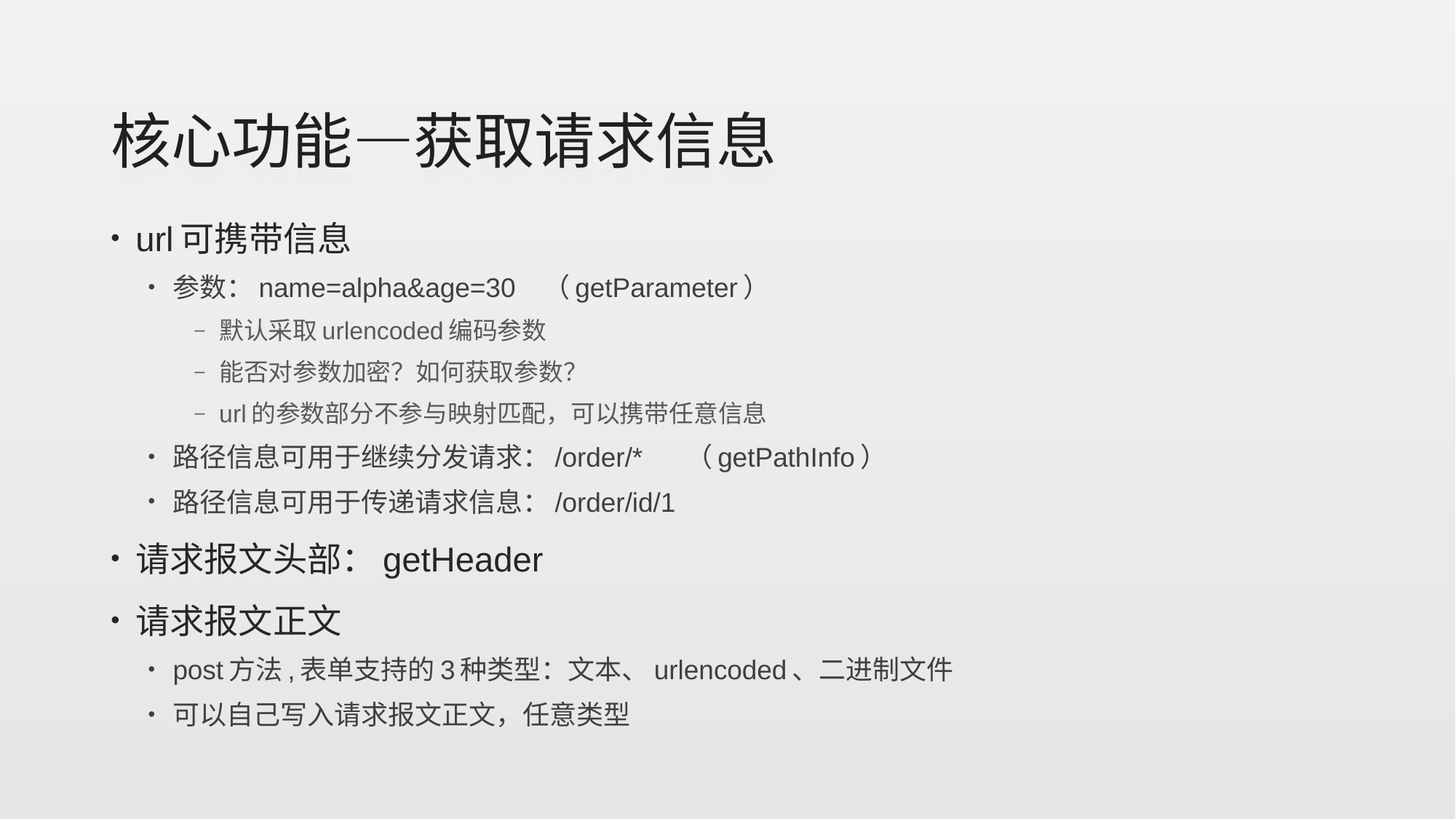

# 核心功能—获取请求信息
url可携带信息
参数：name=alpha&age=30   （getParameter）
默认采取urlencoded编码参数
能否对参数加密？如何获取参数？
url的参数部分不参与映射匹配，可以携带任意信息
路径信息可用于继续分发请求：/order/*     （getPathInfo）
路径信息可用于传递请求信息：/order/id/1
请求报文头部：getHeader
请求报文正文
post方法,表单支持的3种类型：文本、urlencoded、二进制文件
可以自己写入请求报文正文，任意类型